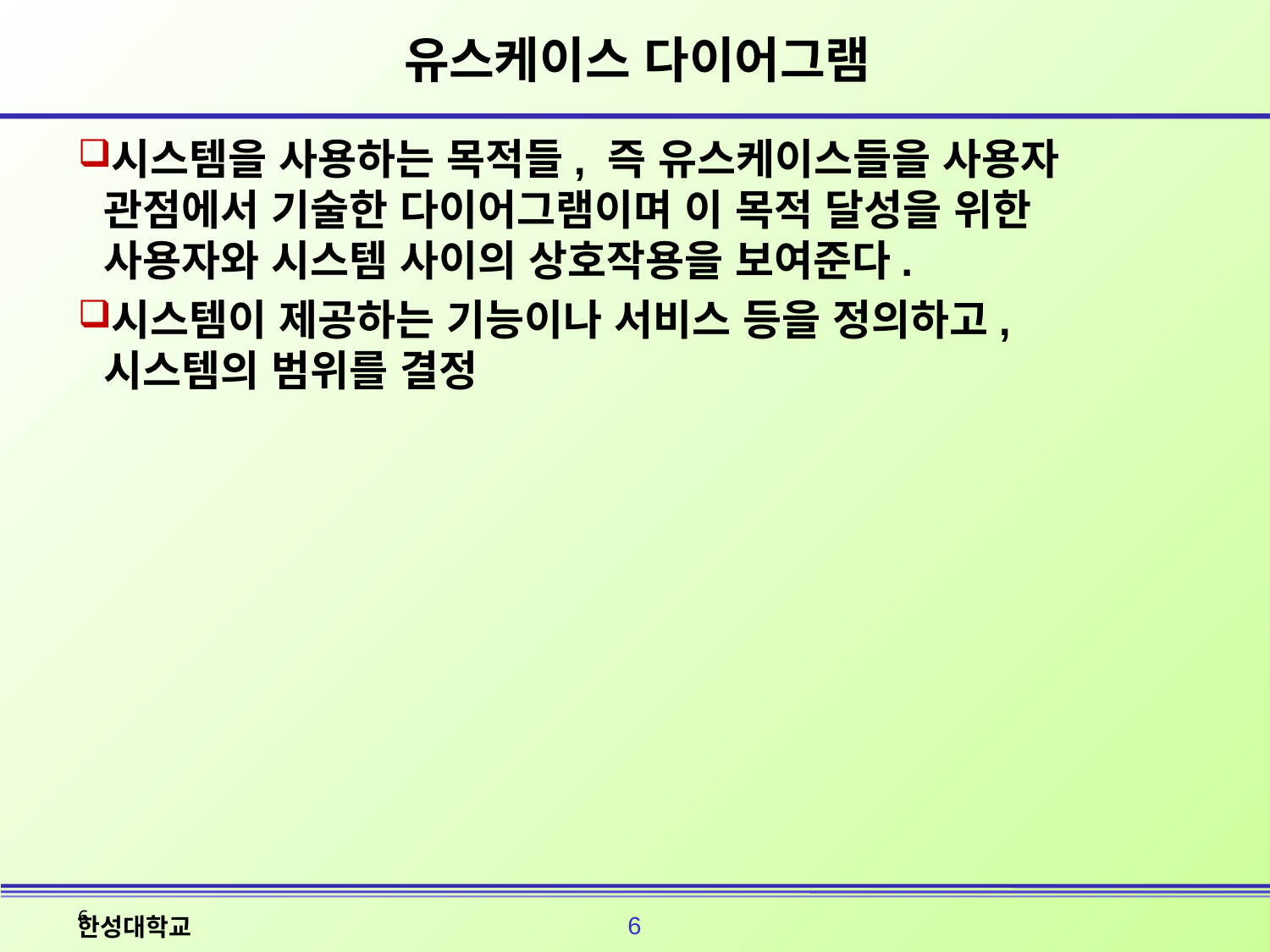

# 유스케이스 다이어그램
시스템을 사용하는 목적들, 즉 유스케이스들을 사용자 관점에서 기술한 다이어그램이며 이 목적 달성을 위한 사용자와 시스템 사이의 상호작용을 보여준다.
시스템이 제공하는 기능이나 서비스 등을 정의하고, 시스템의 범위를 결정

6